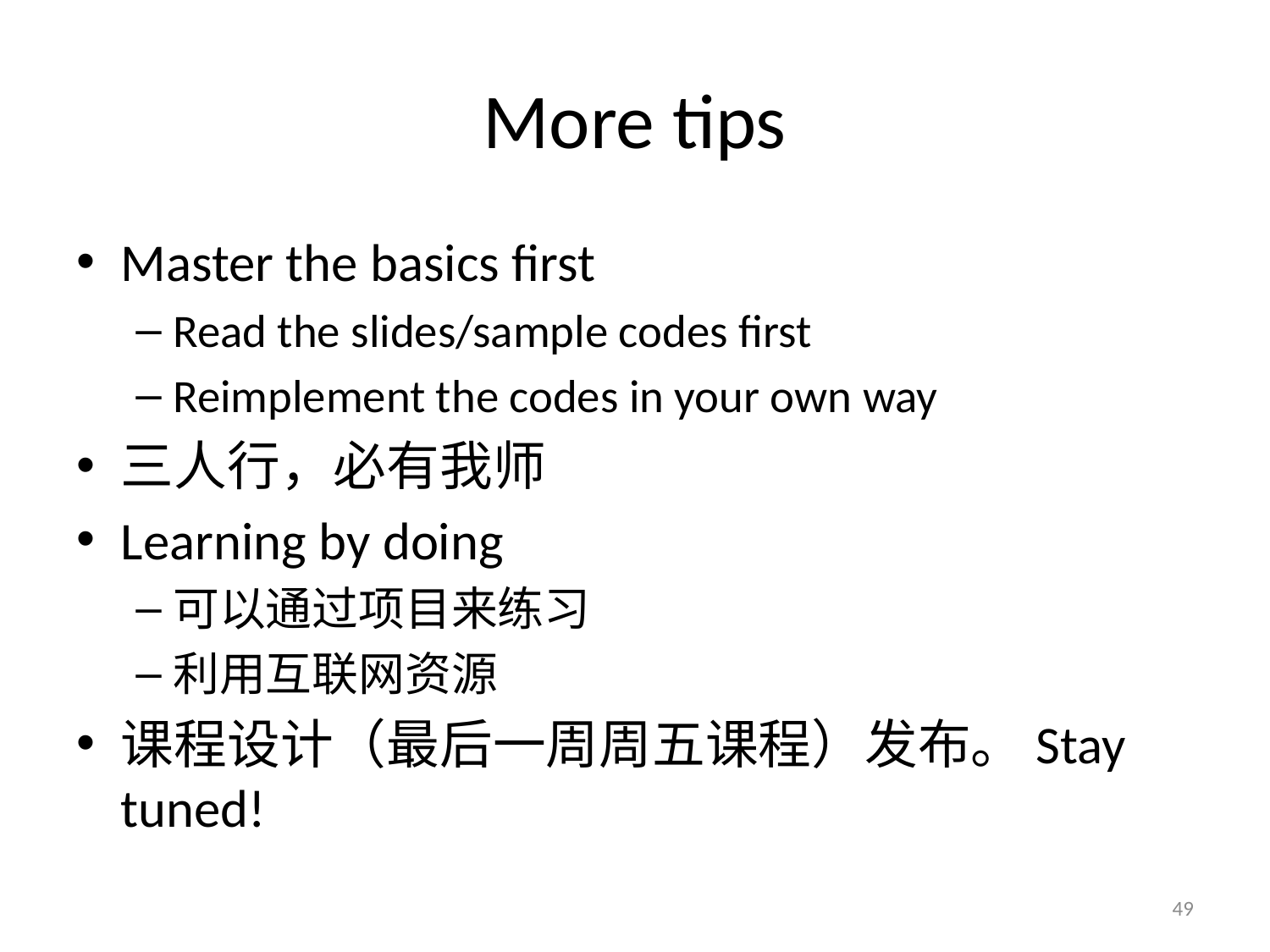

# More tips
Master the basics first
Read the slides/sample codes first
Reimplement the codes in your own way
三人行，必有我师
Learning by doing
可以通过项目来练习
利用互联网资源
课程设计（最后一周周五课程）发布。Stay tuned!
49